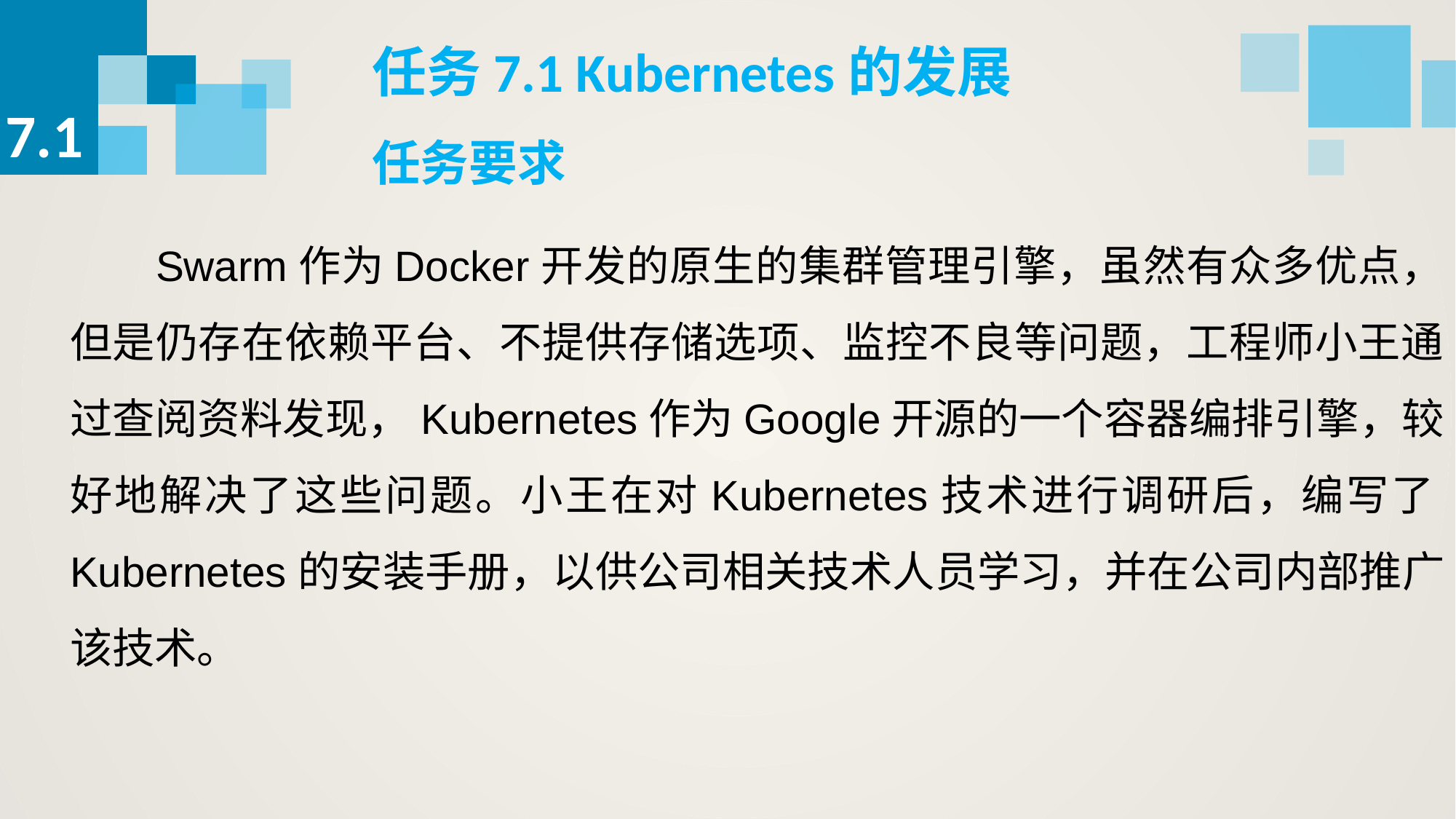

任务7.1 Kubernetes的发展
7.1
任务要求
Swarm作为Docker开发的原生的集群管理引擎，虽然有众多优点，但是仍存在依赖平台、不提供存储选项、监控不良等问题，工程师小王通过查阅资料发现，Kubernetes作为Google开源的一个容器编排引擎，较好地解决了这些问题。小王在对Kubernetes技术进行调研后，编写了Kubernetes的安装手册，以供公司相关技术人员学习，并在公司内部推广该技术。